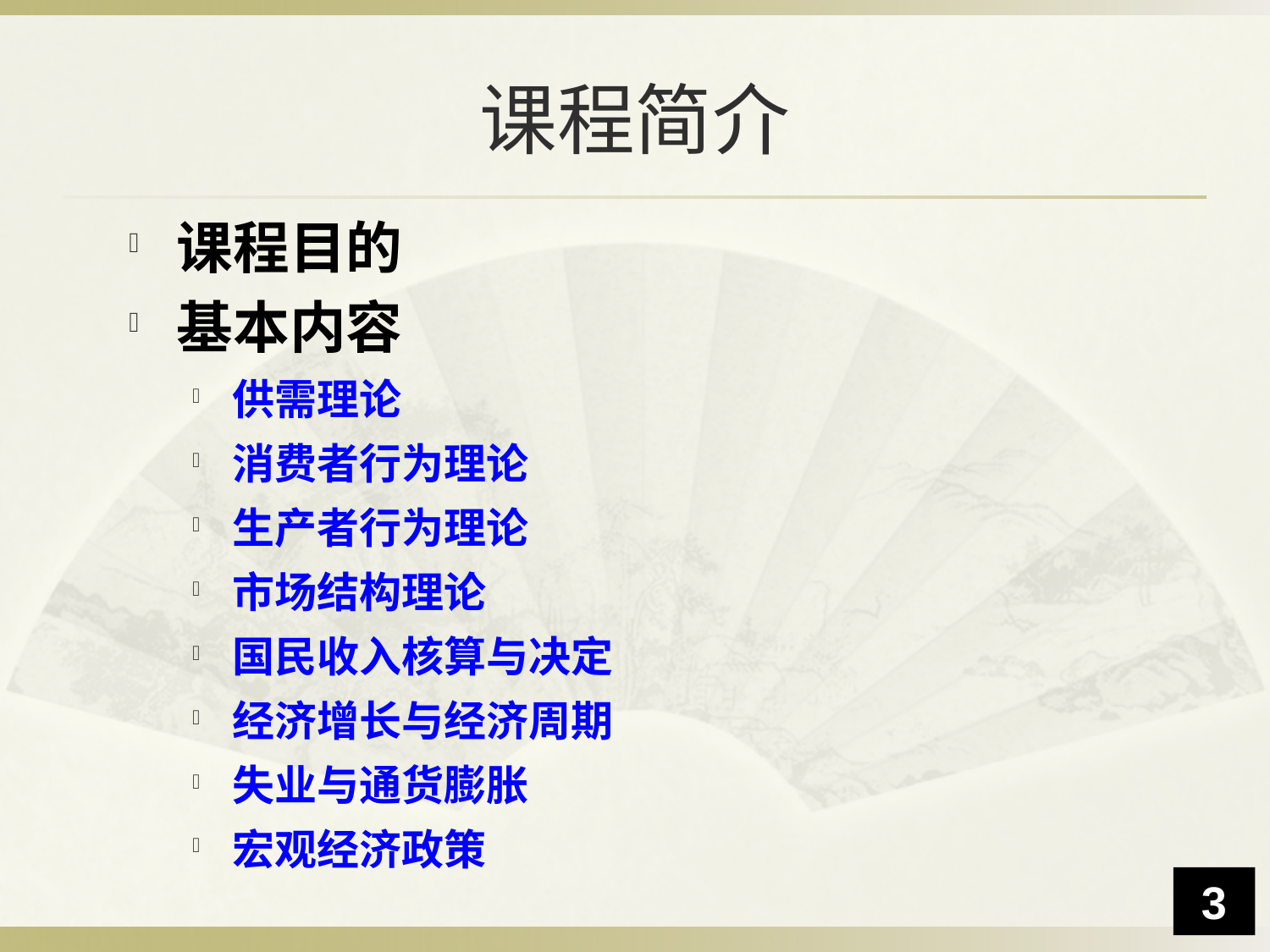

# 课程简介
课程目的
基本内容
供需理论
消费者行为理论
生产者行为理论
市场结构理论
国民收入核算与决定
经济增长与经济周期
失业与通货膨胀
宏观经济政策
3